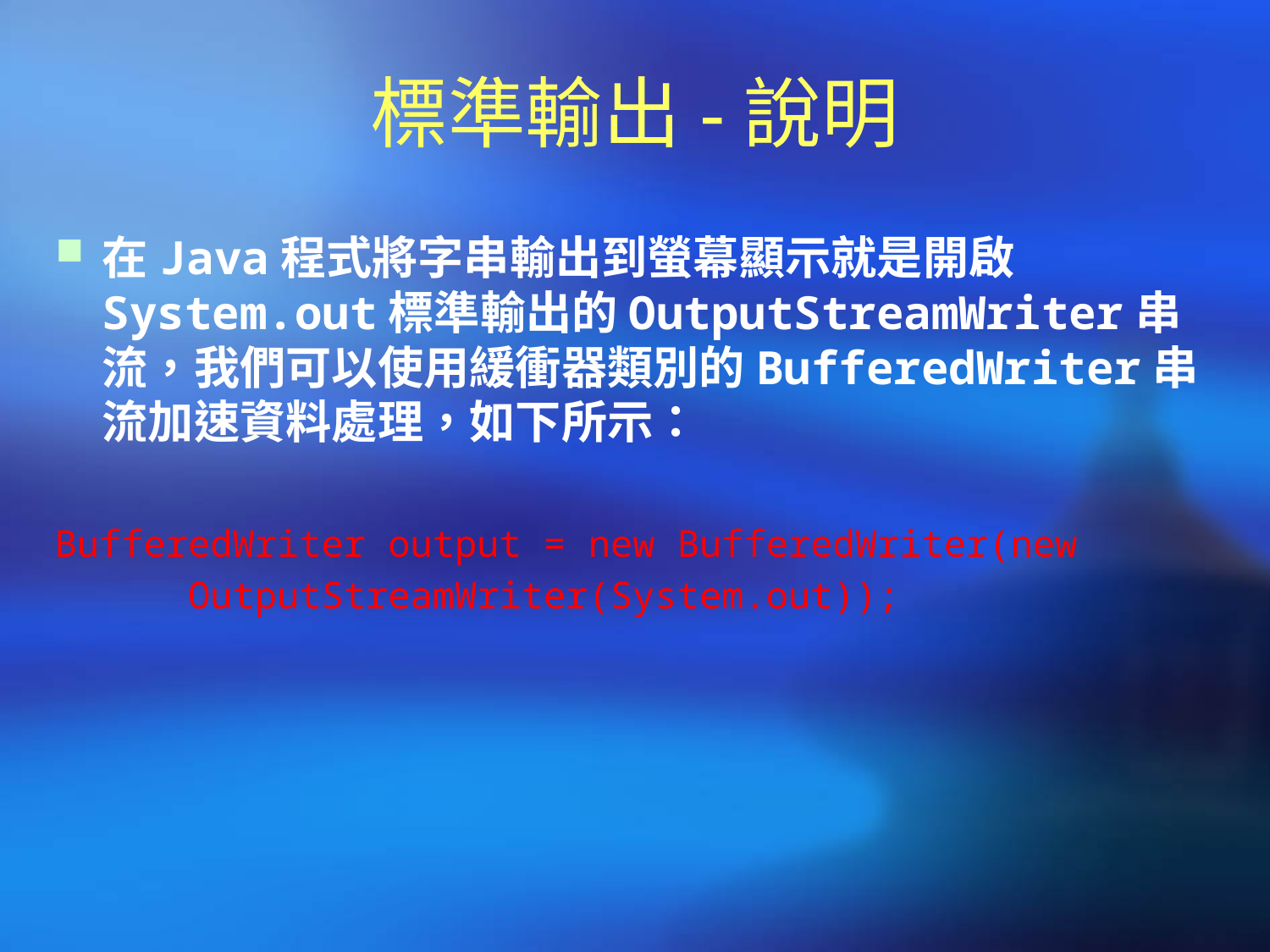

# 標準輸出-說明
在Java程式將字串輸出到螢幕顯示就是開啟System.out標準輸出的OutputStreamWriter串流，我們可以使用緩衝器類別的BufferedWriter串流加速資料處理，如下所示：

BufferedWriter output = new BufferedWriter(new
      OutputStreamWriter(System.out));